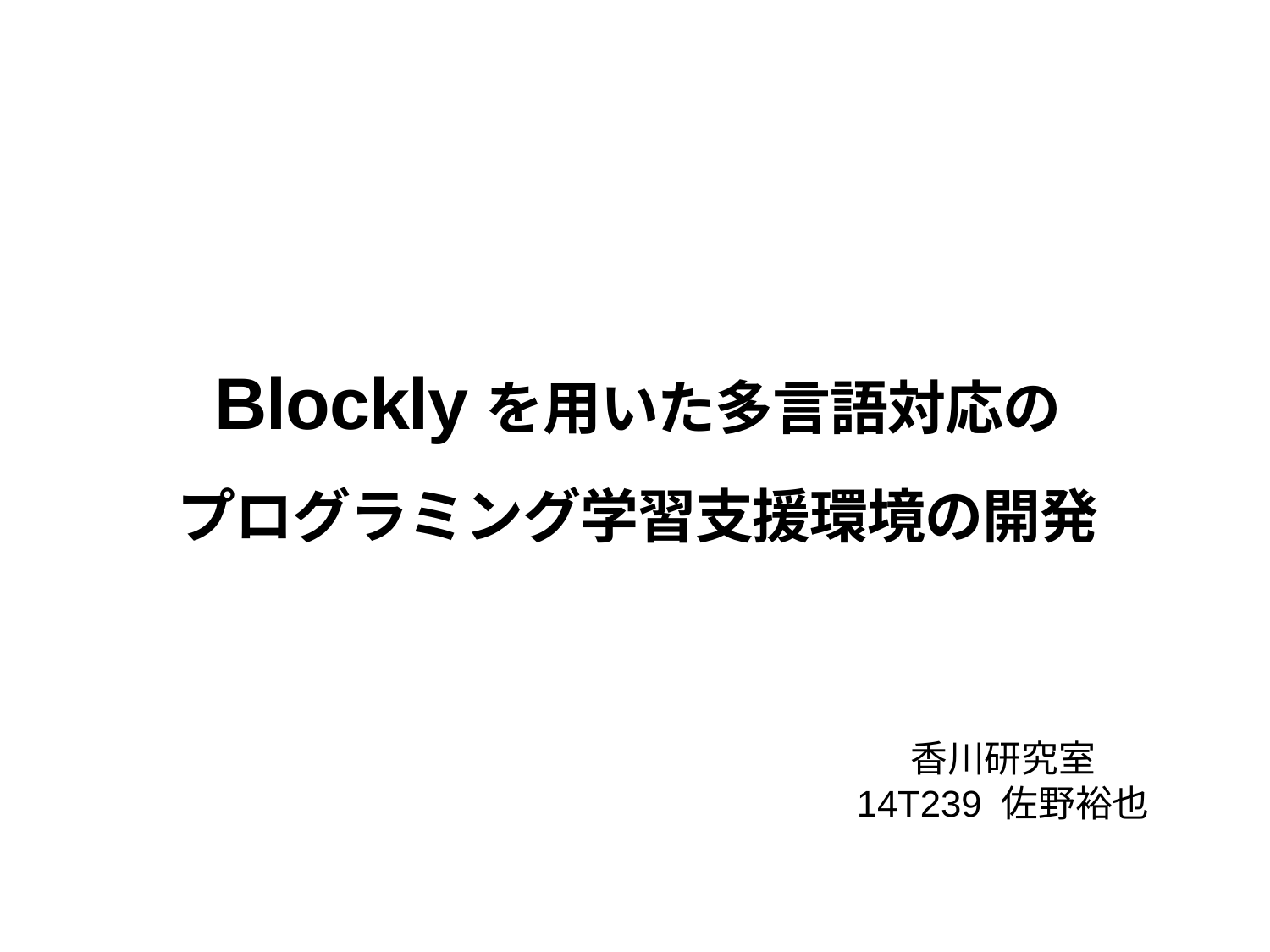

Blocklyを用いた多言語対応の
プログラミング学習支援環境の開発
香川研究室
14T239 佐野裕也